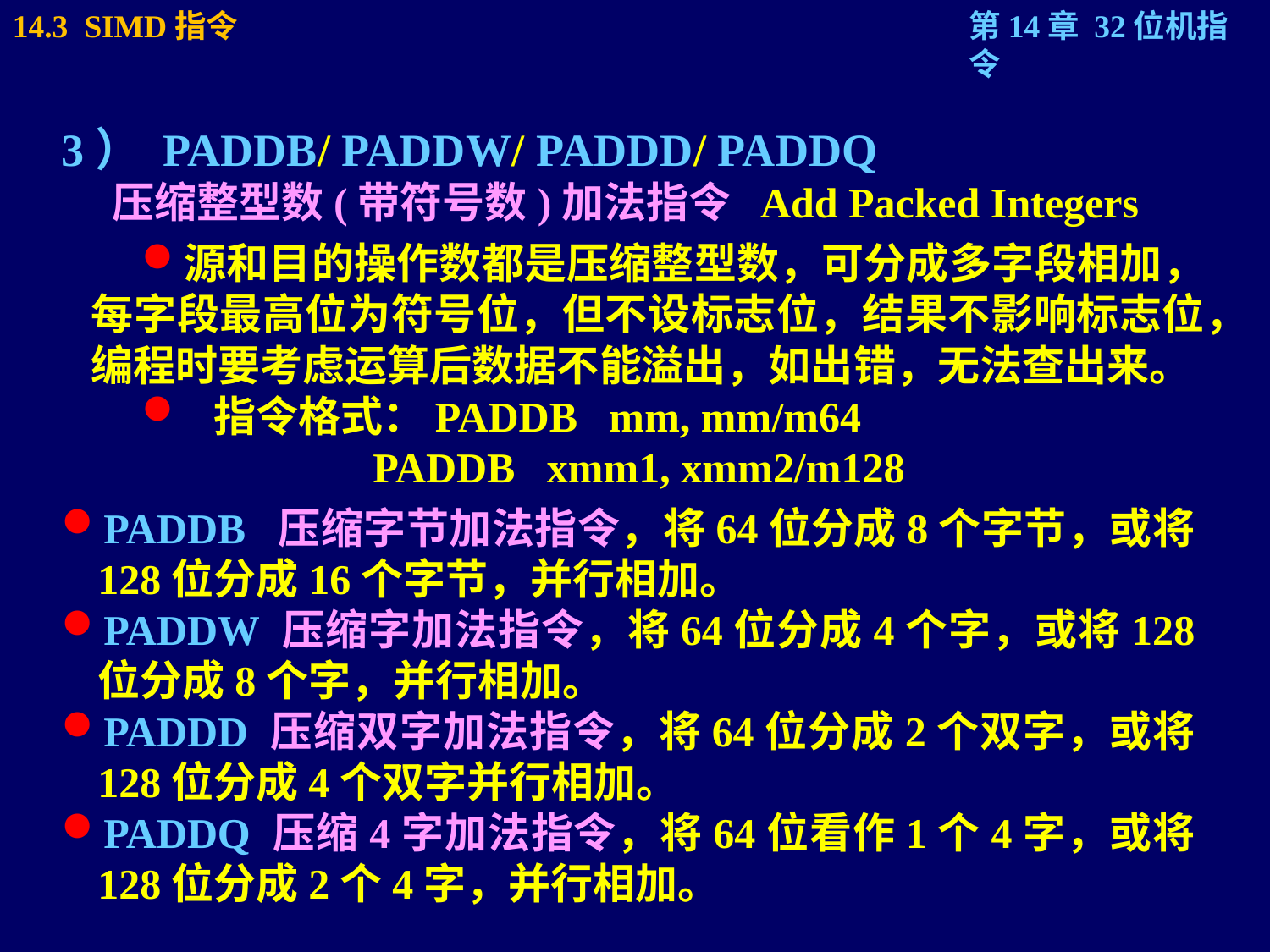

3） PADDB/ PADDW/ PADDD/ PADDQ
压缩整型数(带符号数)加法指令  Add Packed Integers
源和目的操作数都是压缩整型数，可分成多字段相加，每字段最高位为符号位，但不设标志位，结果不影响标志位，编程时要考虑运算后数据不能溢出，如出错，无法查出来。
  指令格式：PADDB   mm, mm/m64
     		  PADDB   xmm1, xmm2/m128
PADDB  压缩字节加法指令，将64位分成8个字节，或将128位分成16个字节，并行相加。
PADDW 压缩字加法指令，将64位分成4个字，或将128位分成8个字，并行相加。
PADDD 压缩双字加法指令，将64位分成2个双字，或将128位分成4个双字并行相加。
PADDQ 压缩4字加法指令，将64位看作1个4字，或将128位分成2个4字，并行相加。